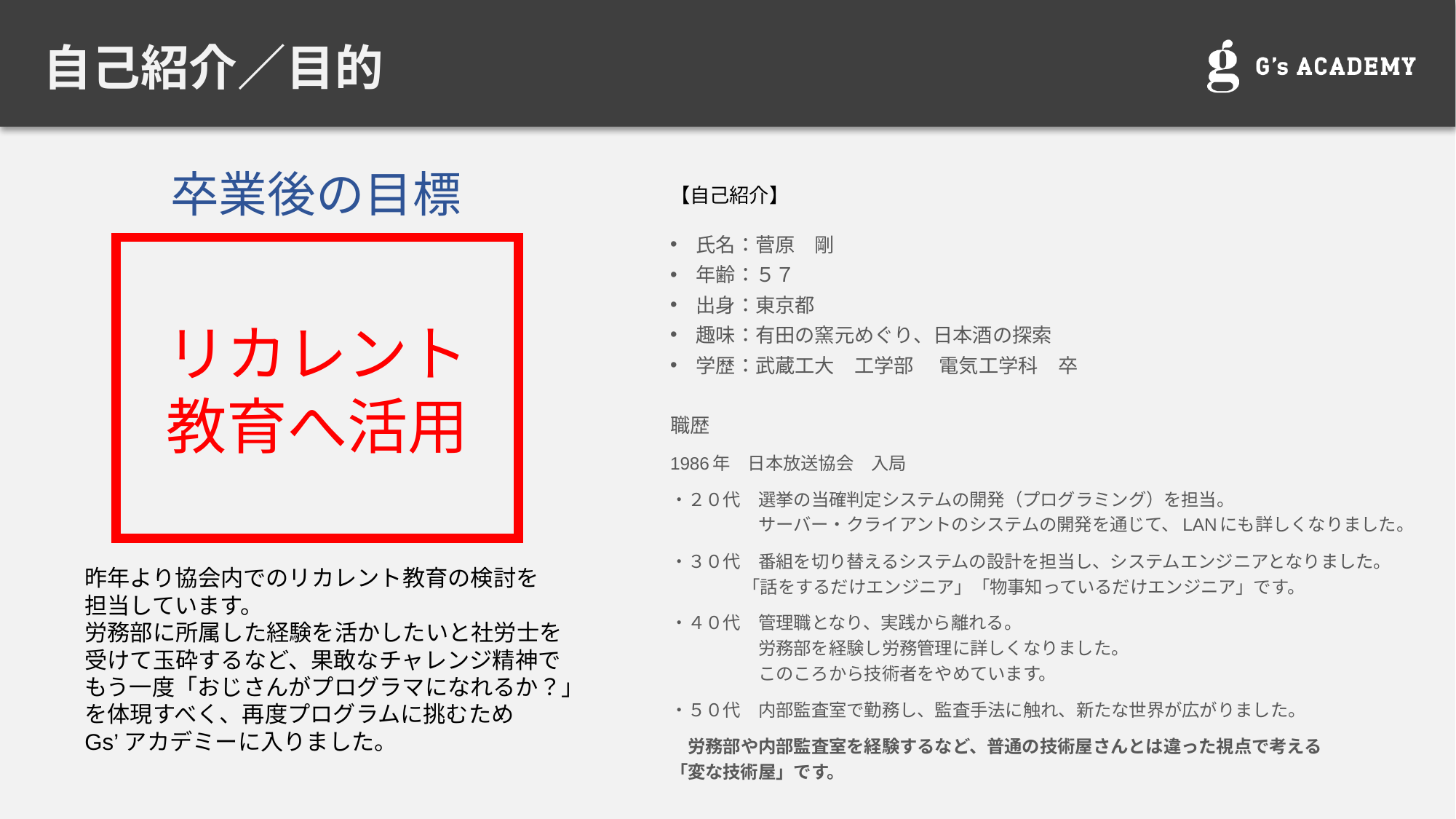

# 自己紹介／目的

【自己紹介】

氏名：菅原　剛
年齢：５７
出身：東京都
趣味：有田の窯元めぐり、日本酒の探索
学歴：武蔵工大　工学部 　電気工学科　卒

職歴
1986年　日本放送協会　入局
・２０代　選挙の当確判定システムの開発（プログラミング）を担当。
　　　　　サーバー・クライアントのシステムの開発を通じて、LANにも詳しくなりました。
・３０代　番組を切り替えるシステムの設計を担当し、システムエンジニアとなりました。
    　　　「話をするだけエンジニア」「物事知っているだけエンジニア」です。
・４０代　管理職となり、実践から離れる。
　　　　　労務部を経験し労務管理に詳しくなりました。
　　　　　このころから技術者をやめています。
・５０代　内部監査室で勤務し、監査手法に触れ、新たな世界が広がりました。
　労務部や内部監査室を経験するなど、普通の技術屋さんとは違った視点で考える
「変な技術屋」です。

卒業後の目標

リカレント
教育へ活用

昨年より協会内でのリカレント教育の検討を
担当しています。
労務部に所属した経験を活かしたいと社労士を
受けて玉砕するなど、果敢なチャレンジ精神で
もう一度「おじさんがプログラマになれるか？」
を体現すべく、再度プログラムに挑むため
Gs’アカデミーに入りました。